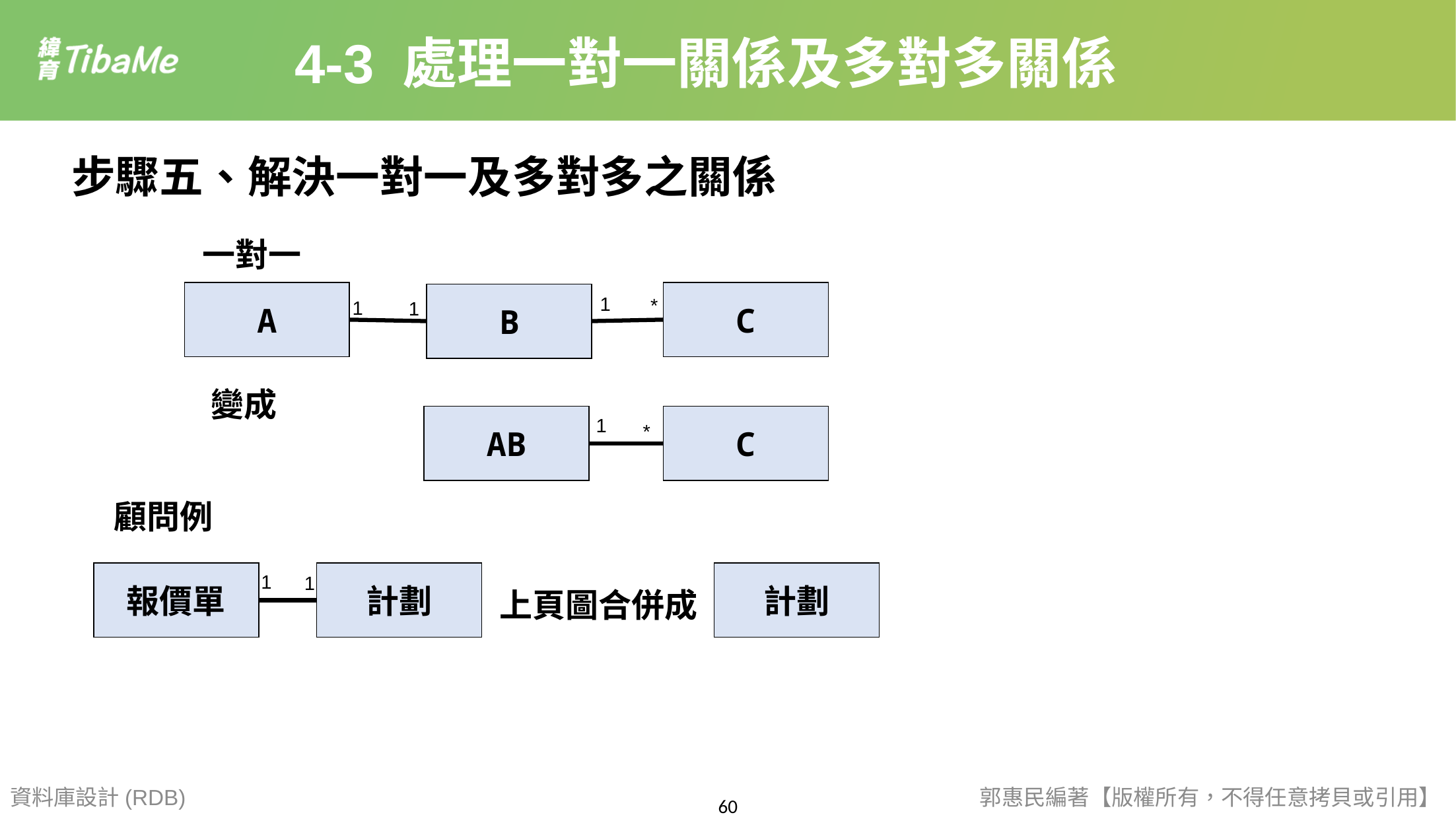

4-3 處理一對一關係及多對多關係
步驟五、解決一對一及多對多之關係
一對一
A
C
B
1
*
1
1
變成
AB
C
1
*
顧問例
報價單
計劃
計劃
1
1
上頁圖合併成
資料庫設計(RDB)
郭惠民編著【版權所有，不得任意拷貝或引用】